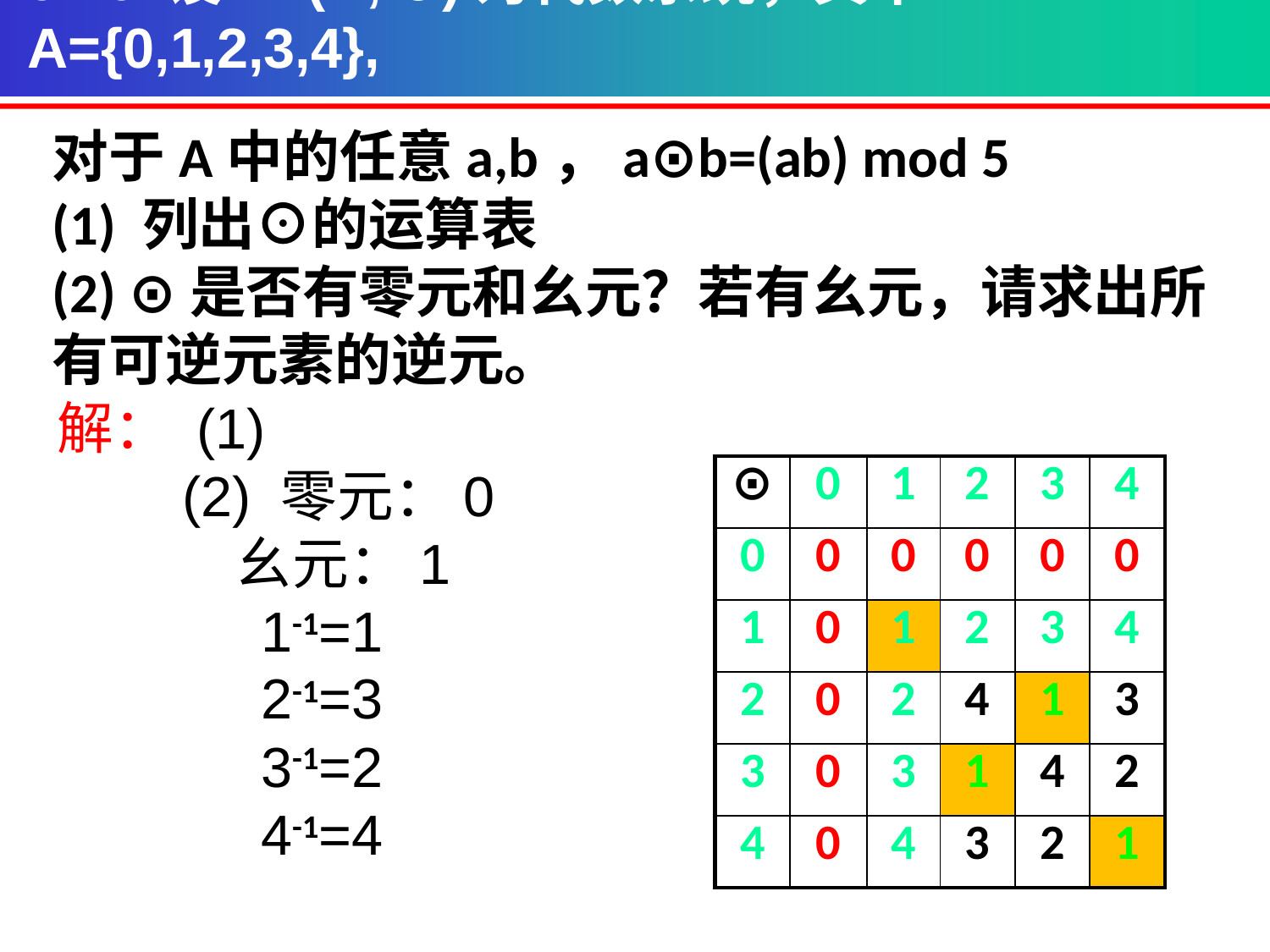

9.16 设V=(A, ⊙)为代数系统，其中A={0,1,2,3,4},
对于A中的任意a,b，a⊙b=(ab) mod 5
(1) 列出⊙的运算表
(2) ⊙是否有零元和幺元？若有幺元，请求出所有可逆元素的逆元。
解： (1)
        (2) 零元：0
             幺元：1
             1-1=1
             2-1=3
             3-1=2
             4-1=4
| ⊙ | 0 | 1 | 2 | 3 | 4 |
| --- | --- | --- | --- | --- | --- |
| 0 | 0 | 0 | 0 | 0 | 0 |
| 1 | 0 | 1 | 2 | 3 | 4 |
| 2 | 0 | 2 | 4 | 1 | 3 |
| 3 | 0 | 3 | 1 | 4 | 2 |
| 4 | 0 | 4 | 3 | 2 | 1 |